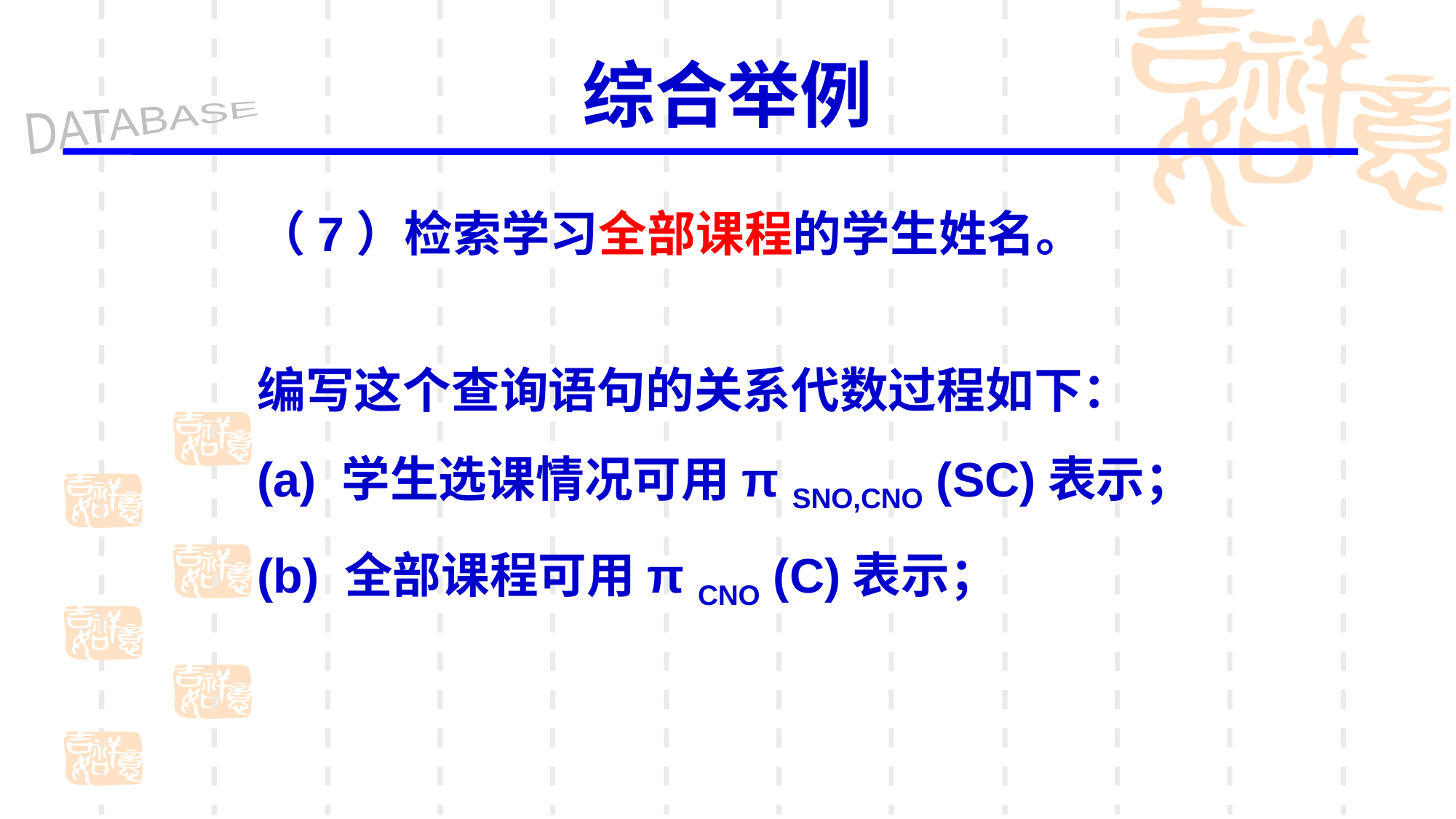

# 综合举例
（7）检索学习全部课程的学生姓名。
编写这个查询语句的关系代数过程如下：
(a) 学生选课情况可用π SNO,CNO (SC)表示；
(b) 全部课程可用π CNO (C)表示；